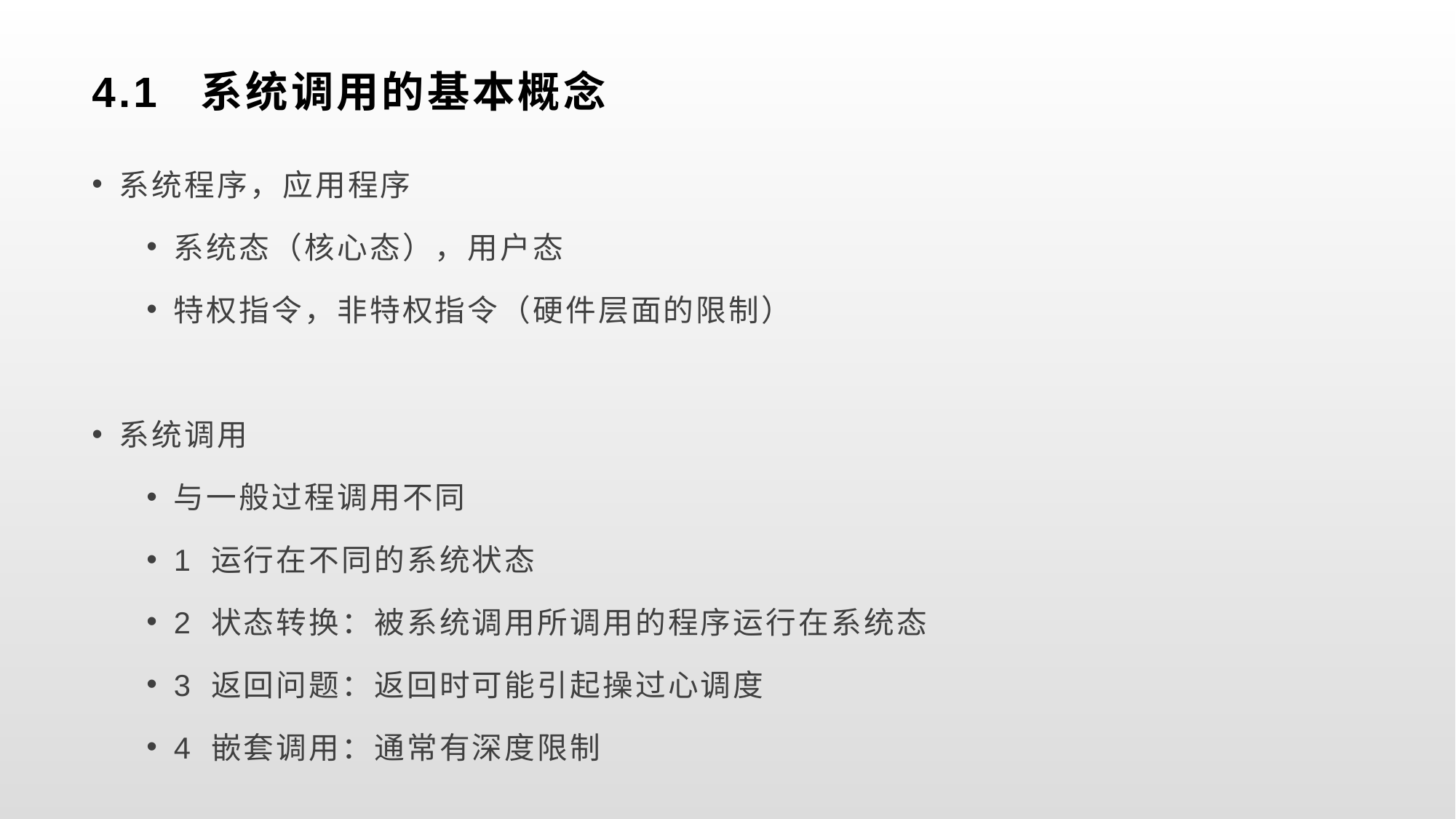

# 4.1  系统调用的基本概念
系统程序，应用程序
系统态（核心态），用户态
特权指令，非特权指令（硬件层面的限制）

系统调用
与一般过程调用不同
1 运行在不同的系统状态
2 状态转换：被系统调用所调用的程序运行在系统态
3 返回问题：返回时可能引起操过心调度
4 嵌套调用：通常有深度限制